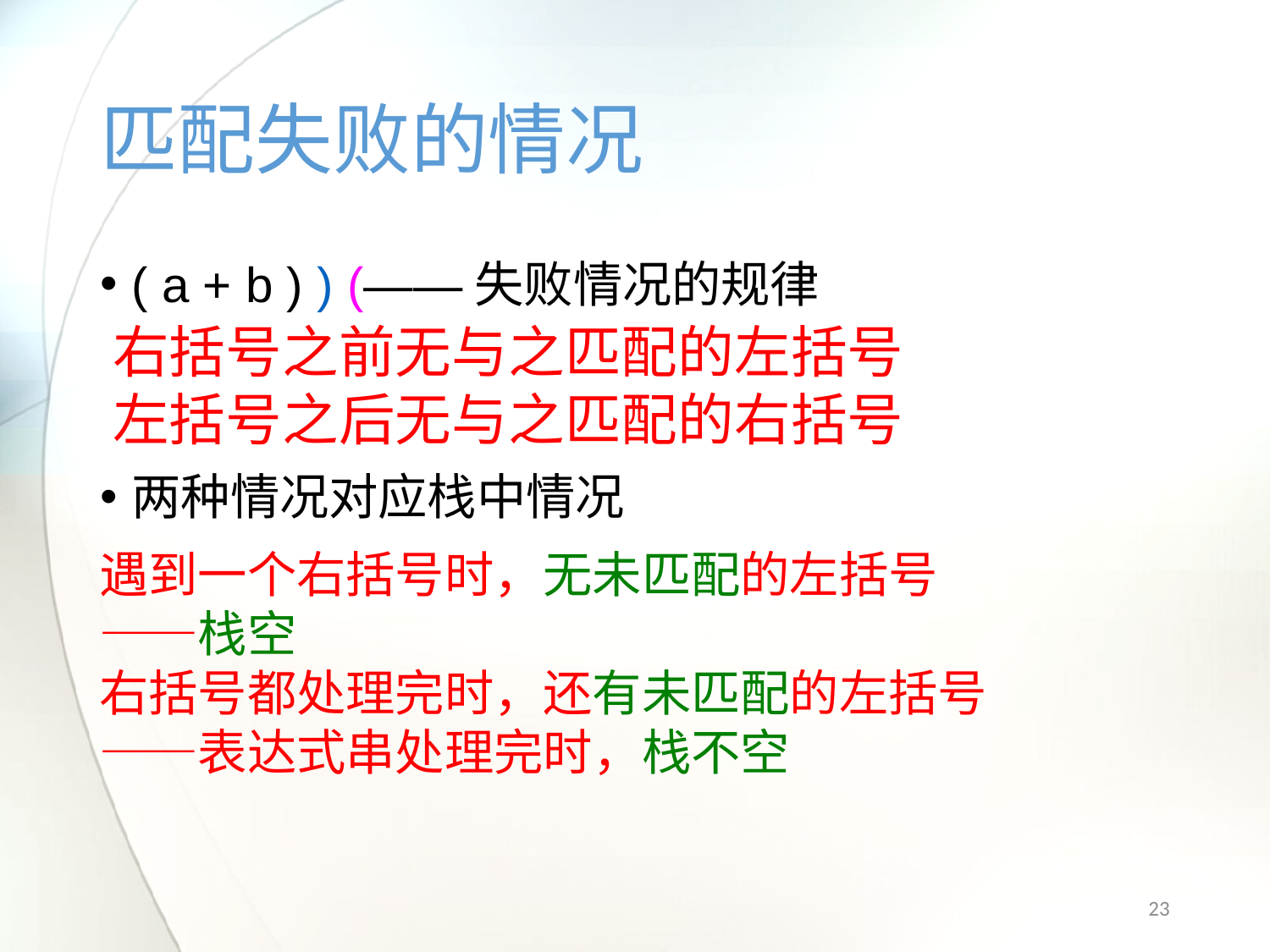

# 匹配失败的情况
( a + b ) ) (——失败情况的规律

两种情况对应栈中情况
右括号之前无与之匹配的左括号
左括号之后无与之匹配的右括号
遇到一个右括号时，无未匹配的左括号
——栈空
右括号都处理完时，还有未匹配的左括号
——表达式串处理完时，栈不空
23